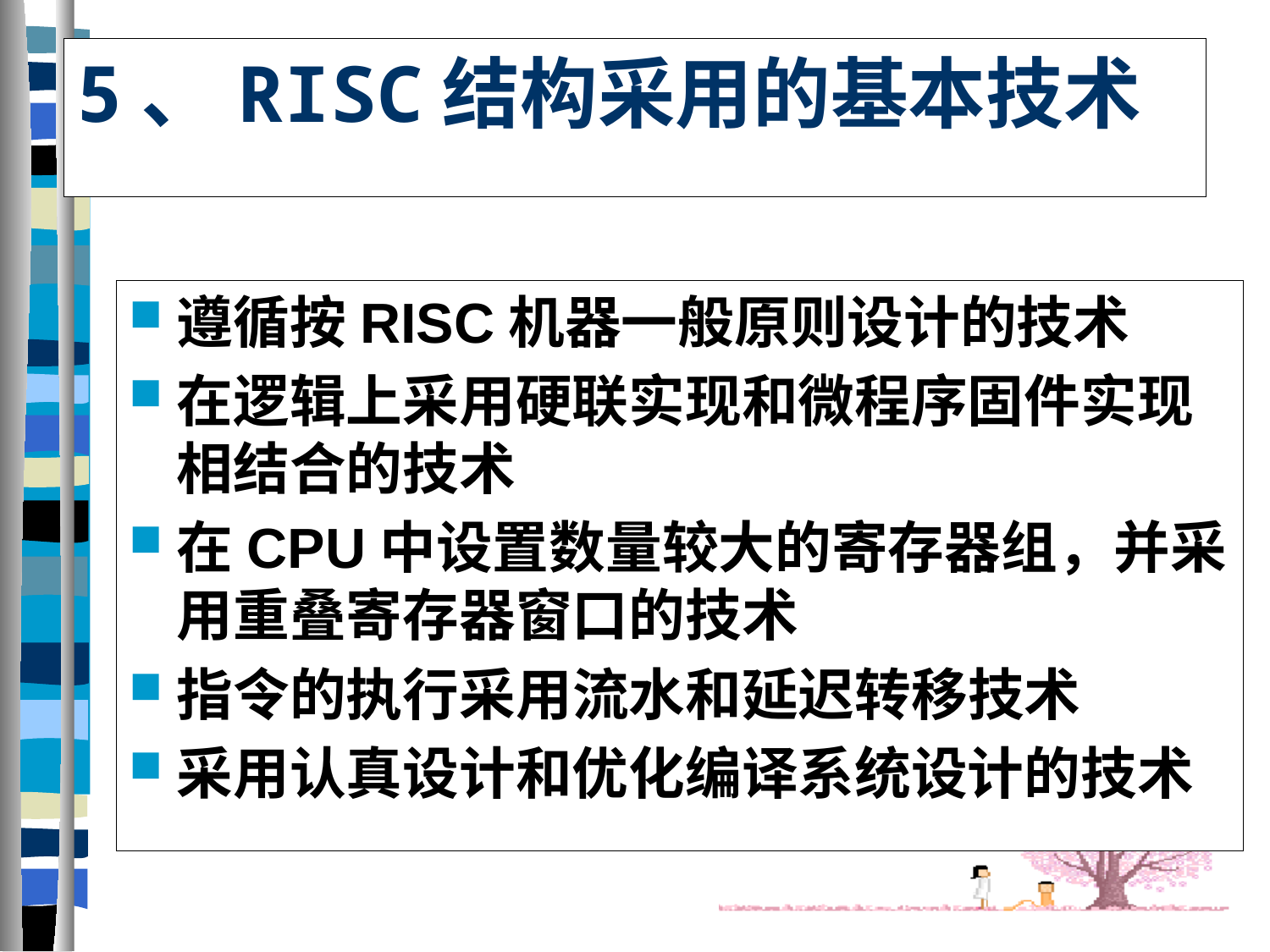

# 5、RISC结构采用的基本技术
遵循按RISC机器一般原则设计的技术
在逻辑上采用硬联实现和微程序固件实现相结合的技术
在CPU中设置数量较大的寄存器组，并采用重叠寄存器窗口的技术
指令的执行采用流水和延迟转移技术
采用认真设计和优化编译系统设计的技术